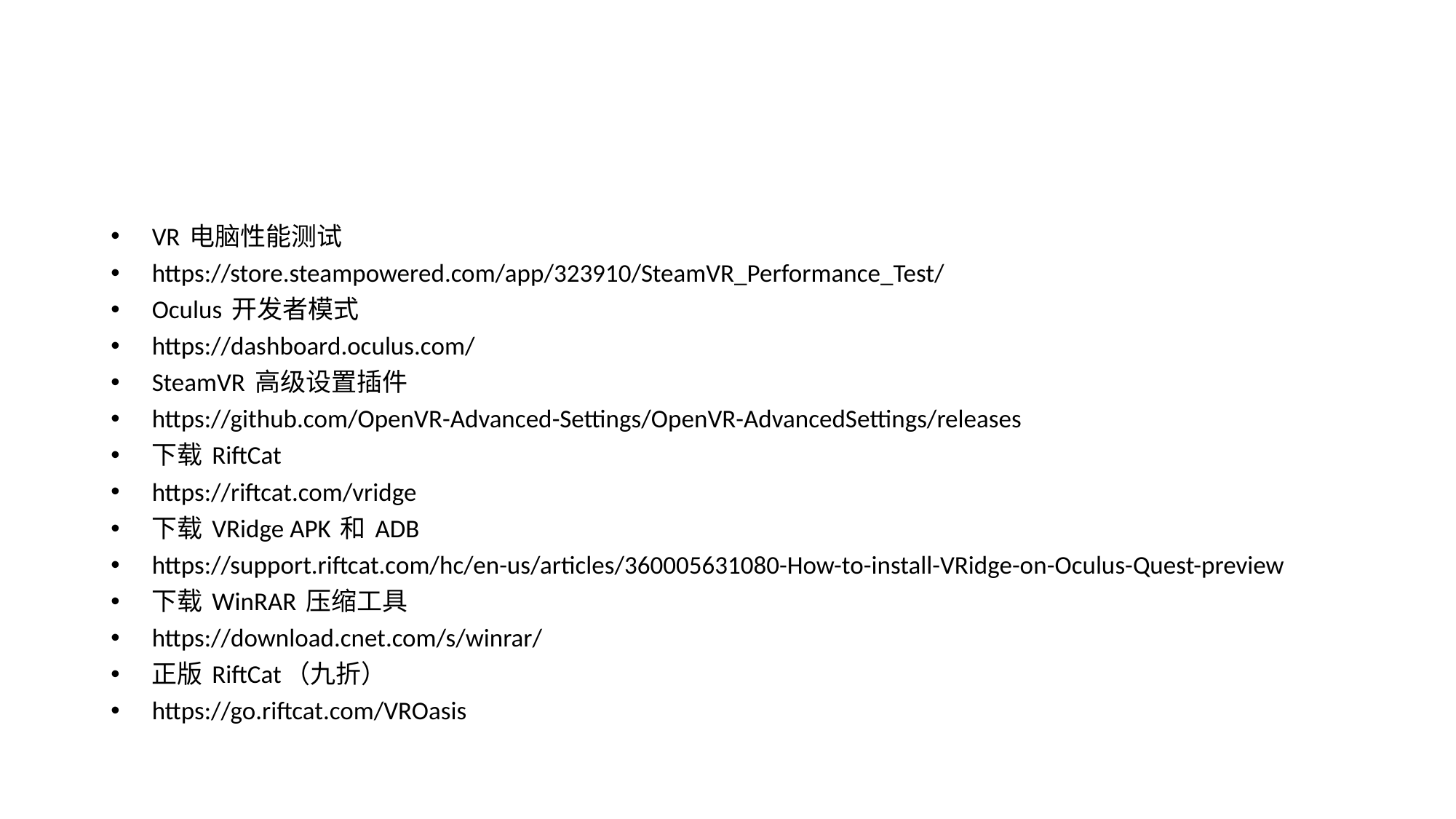

#
VR 电脑性能测试
https://store.steampowered.com/app/323910/SteamVR_Performance_Test/
Oculus 开发者模式
https://dashboard.oculus.com/
SteamVR 高级设置插件
https://github.com/OpenVR-Advanced-Settings/OpenVR-AdvancedSettings/releases
下载 RiftCat
https://riftcat.com/vridge
下载 VRidge APK 和 ADB
https://support.riftcat.com/hc/en-us/articles/360005631080-How-to-install-VRidge-on-Oculus-Quest-preview
下载 WinRAR 压缩工具
https://download.cnet.com/s/winrar/
正版 RiftCat（九折）
https://go.riftcat.com/VROasis